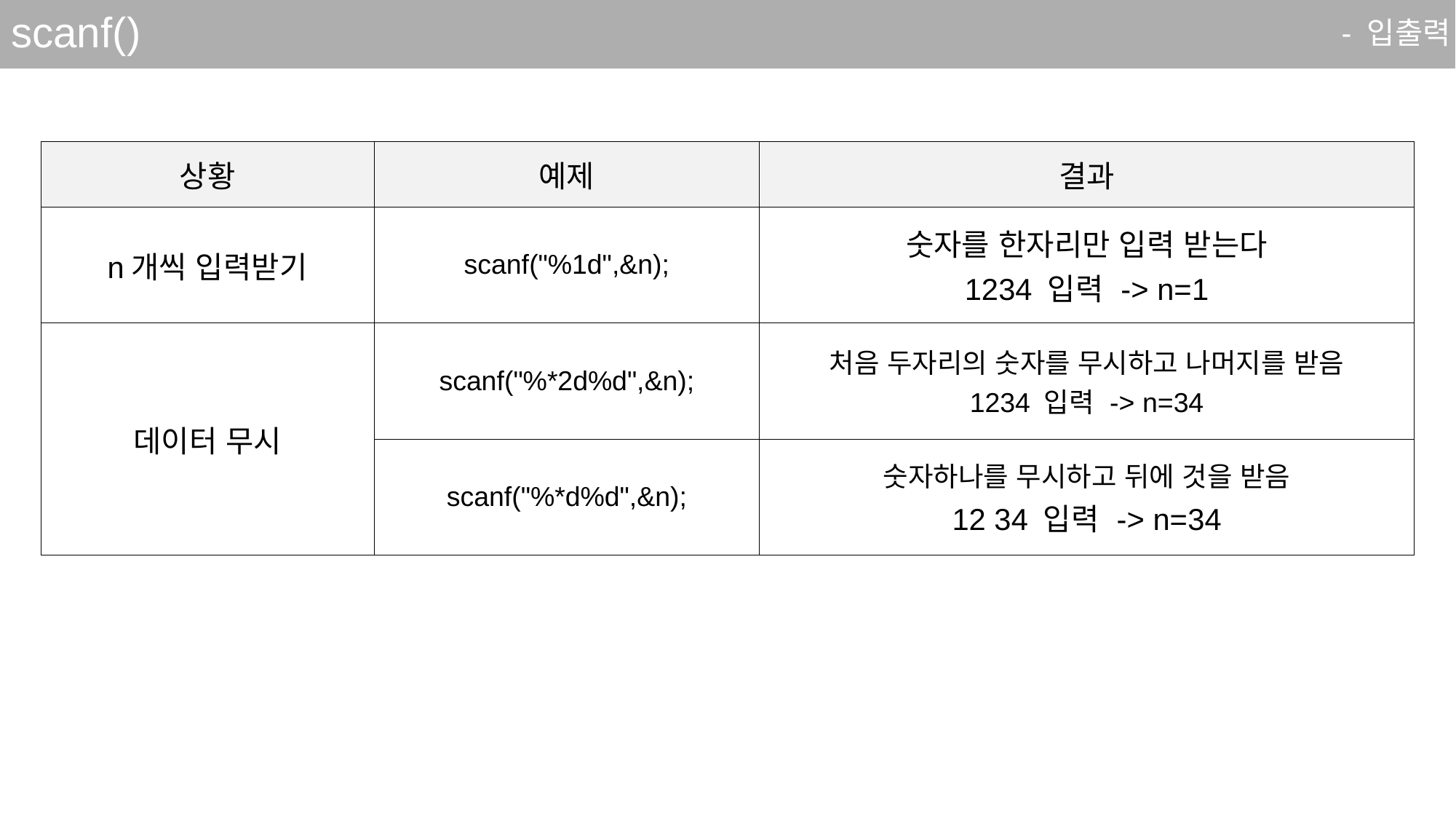

# scanf()
- 입출력
| 상황 | 예제 | 결과 |
| --- | --- | --- |
| n개씩 입력받기 | scanf("%1d",&n); | 숫자를 한자리만 입력 받는다 1234 입력 -> n=1 |
| 데이터 무시 | scanf("%\*2d%d",&n); | 처음 두자리의 숫자를 무시하고 나머지를 받음 1234 입력 -> n=34 |
|  | scanf("%\*d%d",&n); | 숫자하나를 무시하고 뒤에 것을 받음 12 34 입력 -> n=34 |